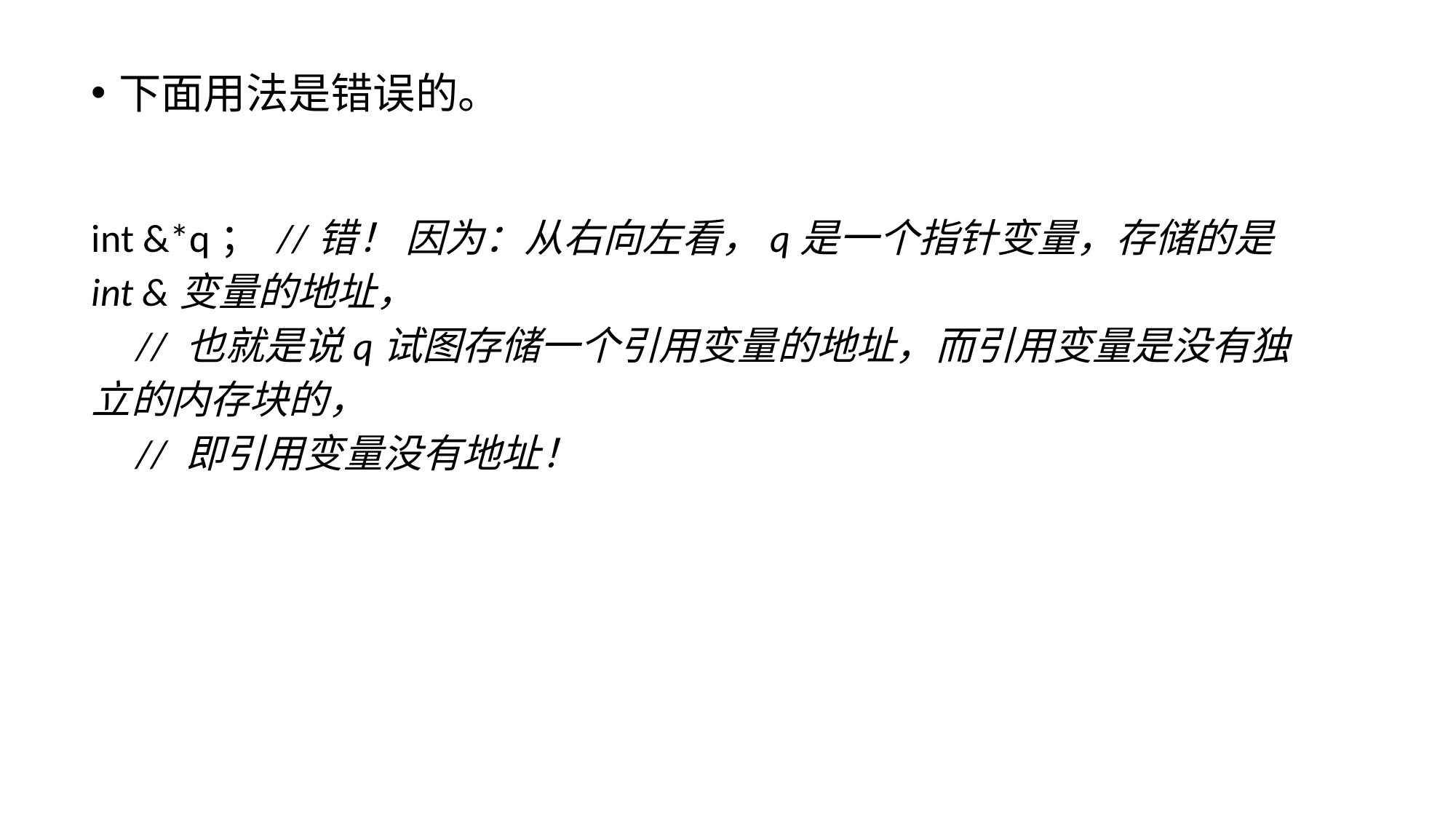

下面用法是错误的。

int &*q； //错！ 因为：从右向左看，q是一个指针变量，存储的是int &变量的地址，
    // 也就是说q试图存储一个引用变量的地址，而引用变量是没有独立的内存块的，
    // 即引用变量没有地址！